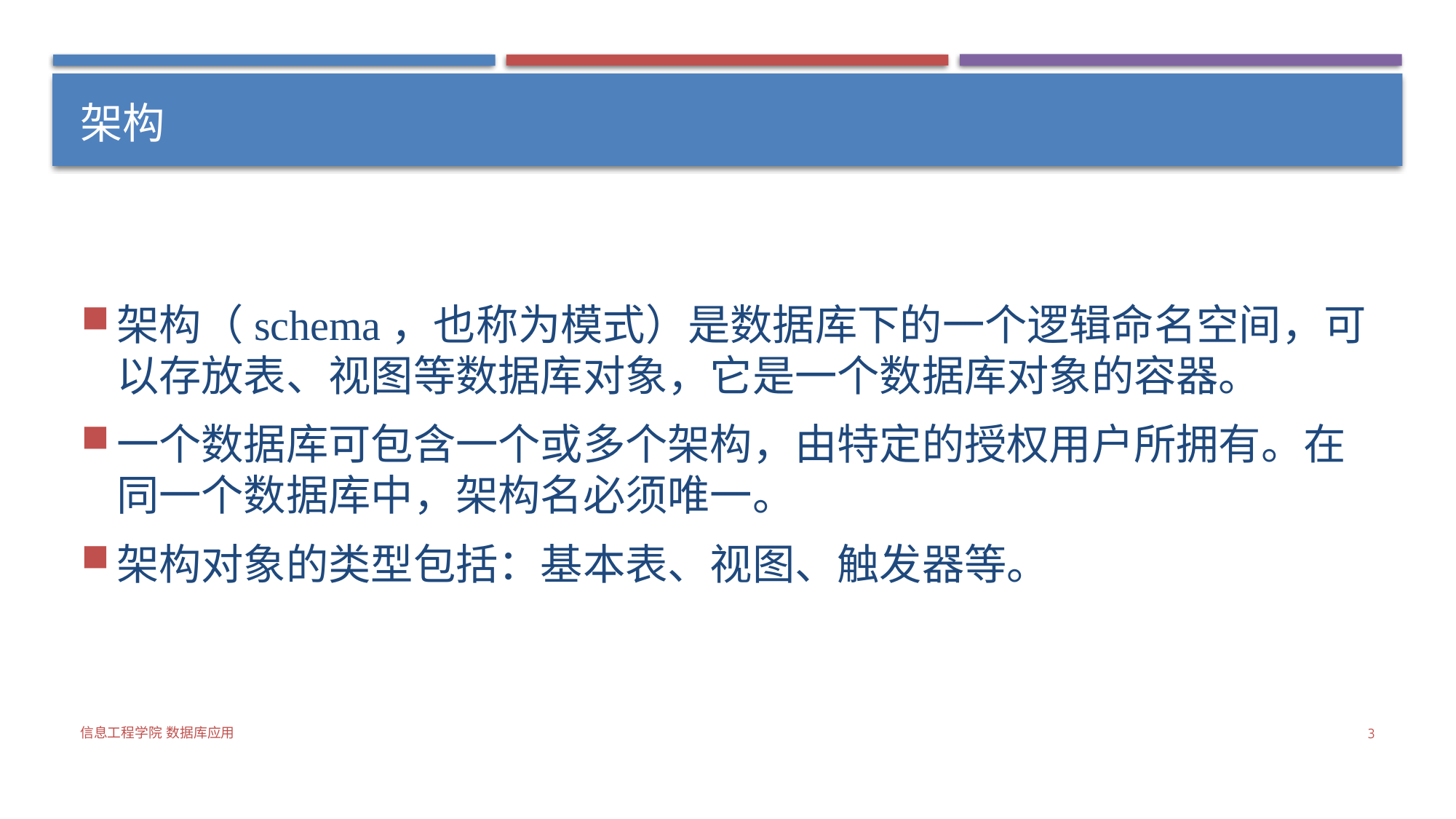

# 架构
架构（schema，也称为模式）是数据库下的一个逻辑命名空间，可以存放表、视图等数据库对象，它是一个数据库对象的容器。
一个数据库可包含一个或多个架构，由特定的授权用户所拥有。在同一个数据库中，架构名必须唯一。
架构对象的类型包括：基本表、视图、触发器等。
信息工程学院 数据库应用
3